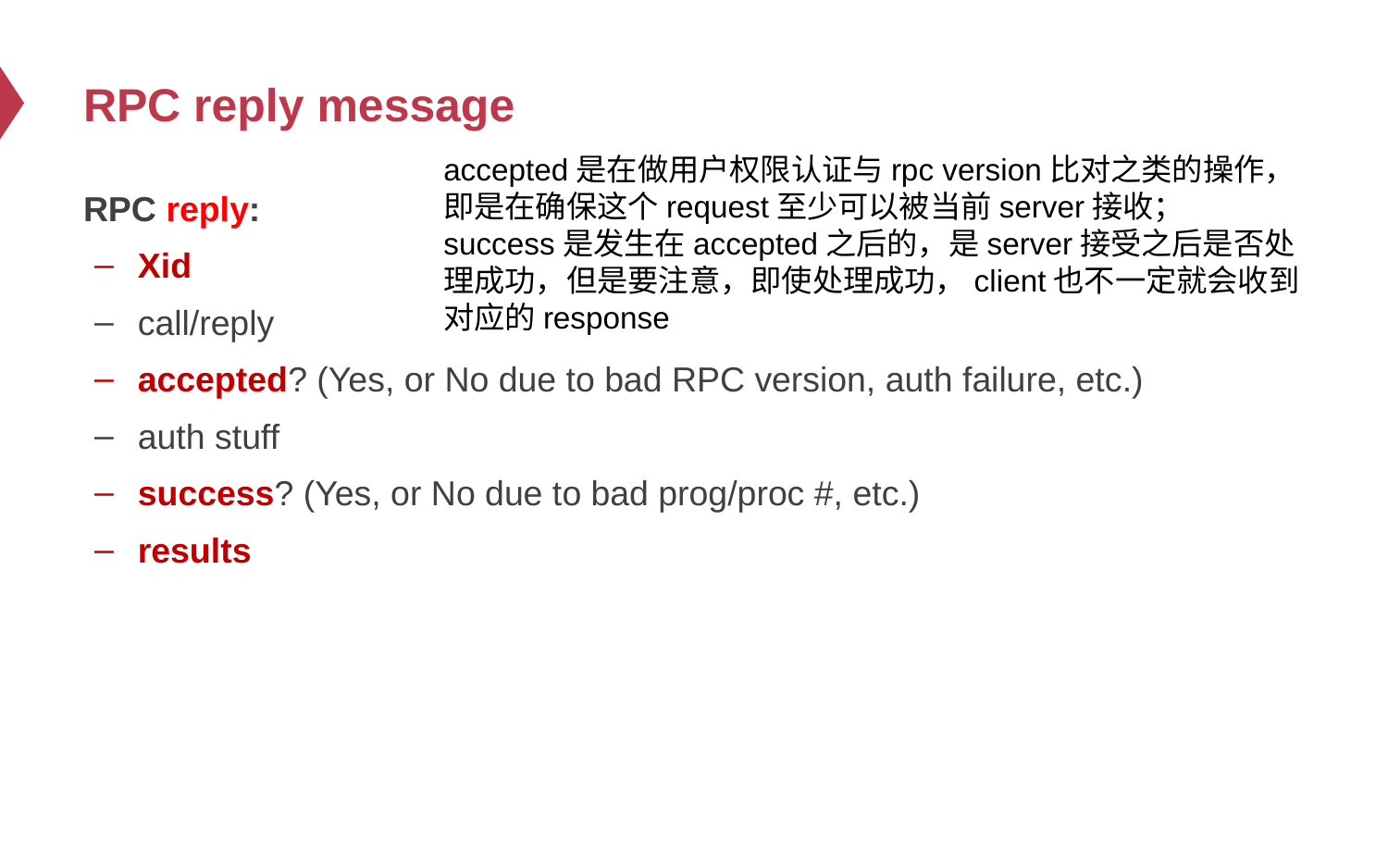

# RPC reply message
accepted是在做用户权限认证与rpc version比对之类的操作，即是在确保这个request至少可以被当前server接收；
success是发生在accepted之后的，是server接受之后是否处理成功，但是要注意，即使处理成功，client也不一定就会收到对应的response
RPC reply:
Xid
call/reply
accepted? (Yes, or No due to bad RPC version, auth failure, etc.)
auth stuff
success? (Yes, or No due to bad prog/proc #, etc.)
results

20